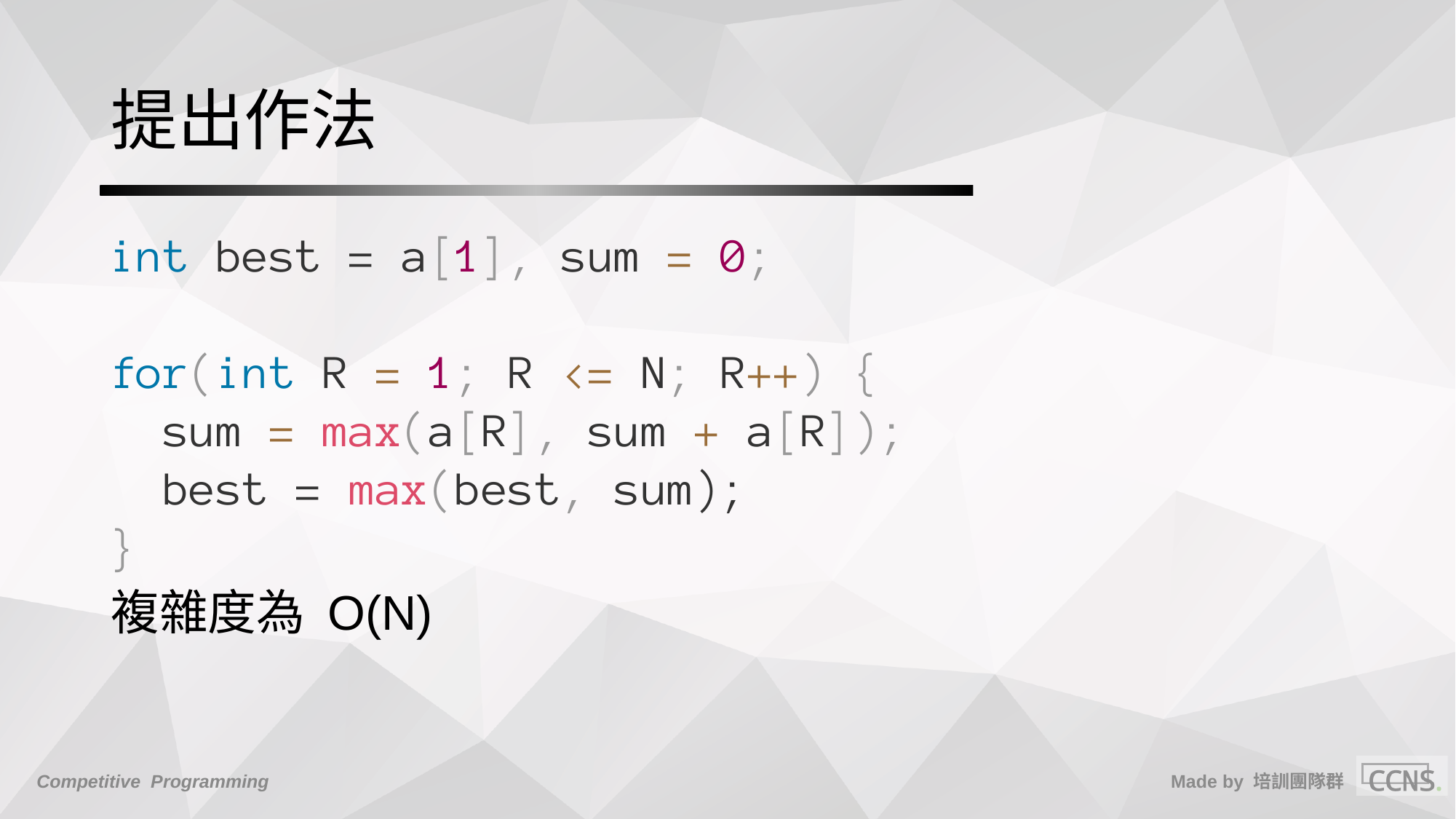

# 提出作法
int best = a[1], sum = 0;

for(int R = 1; R <= N; R++) {
  sum = max(a[R], sum + a[R]);
  best = max(best, sum);
}
複雜度為 O(N)